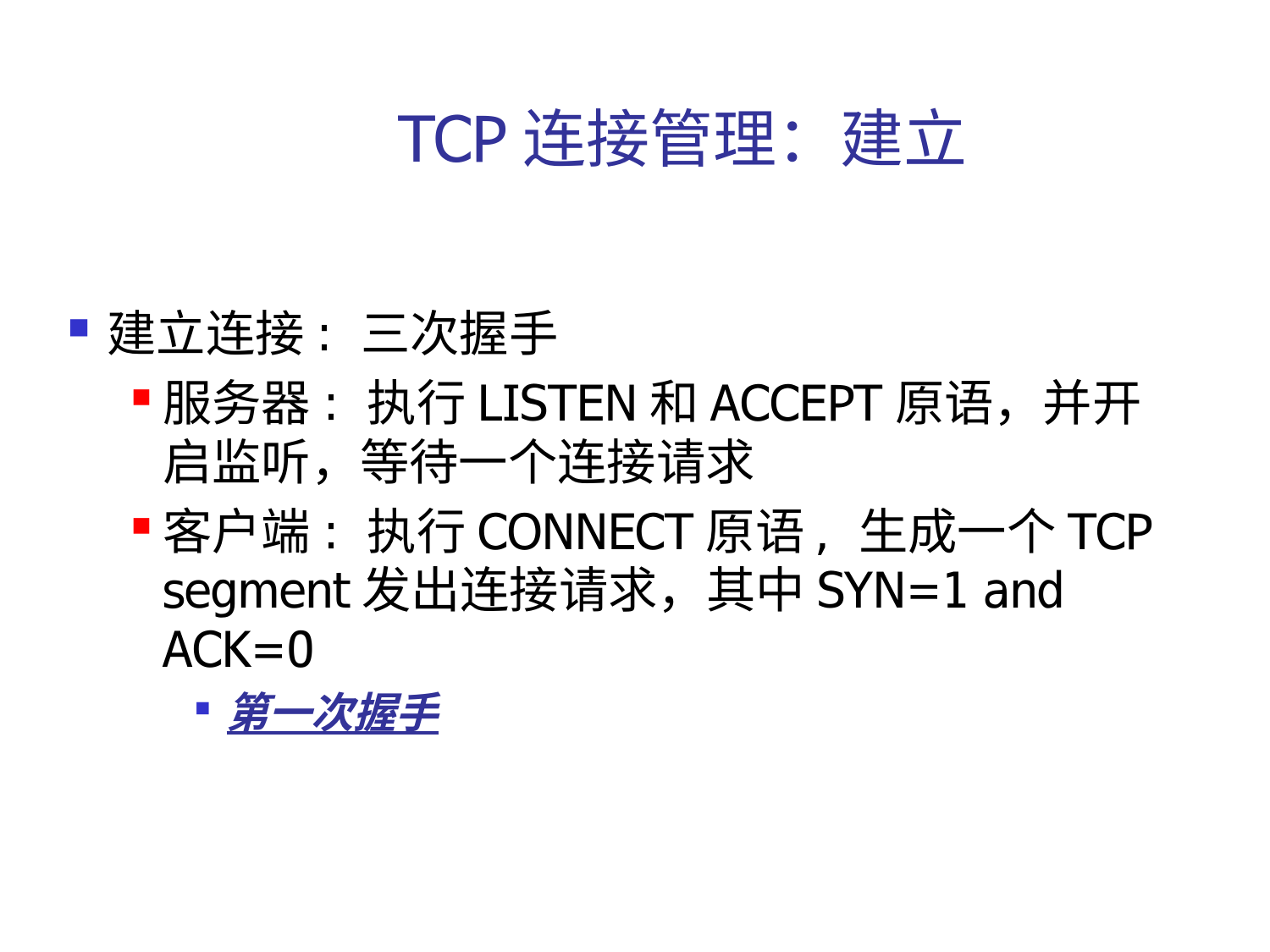

# TCP连接管理：建立
建立连接: 三次握手
服务器: 执行LISTEN和ACCEPT原语，并开启监听，等待一个连接请求
客户端: 执行CONNECT原语, 生成一个TCP segment发出连接请求，其中SYN=1 and ACK=0
第一次握手